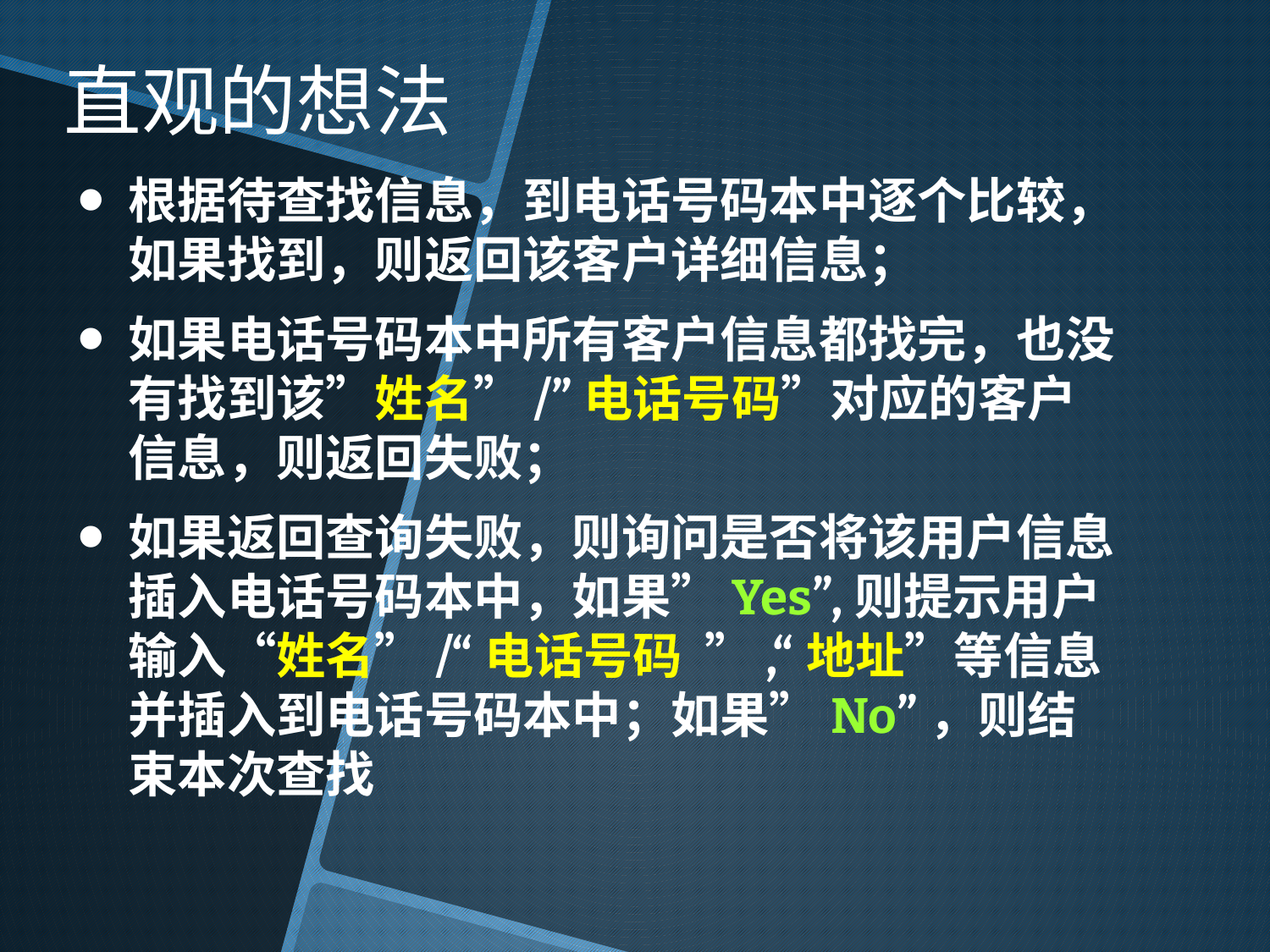

# 直观的想法
根据待查找信息，到电话号码本中逐个比较，如果找到，则返回该客户详细信息；
如果电话号码本中所有客户信息都找完，也没有找到该”姓名”/”电话号码”对应的客户信息，则返回失败；
如果返回查询失败，则询问是否将该用户信息插入电话号码本中，如果”Yes”,则提示用户输入“姓名”/“电话号码  ”,“地址”等信息并插入到电话号码本中；如果”No”，则结束本次查找